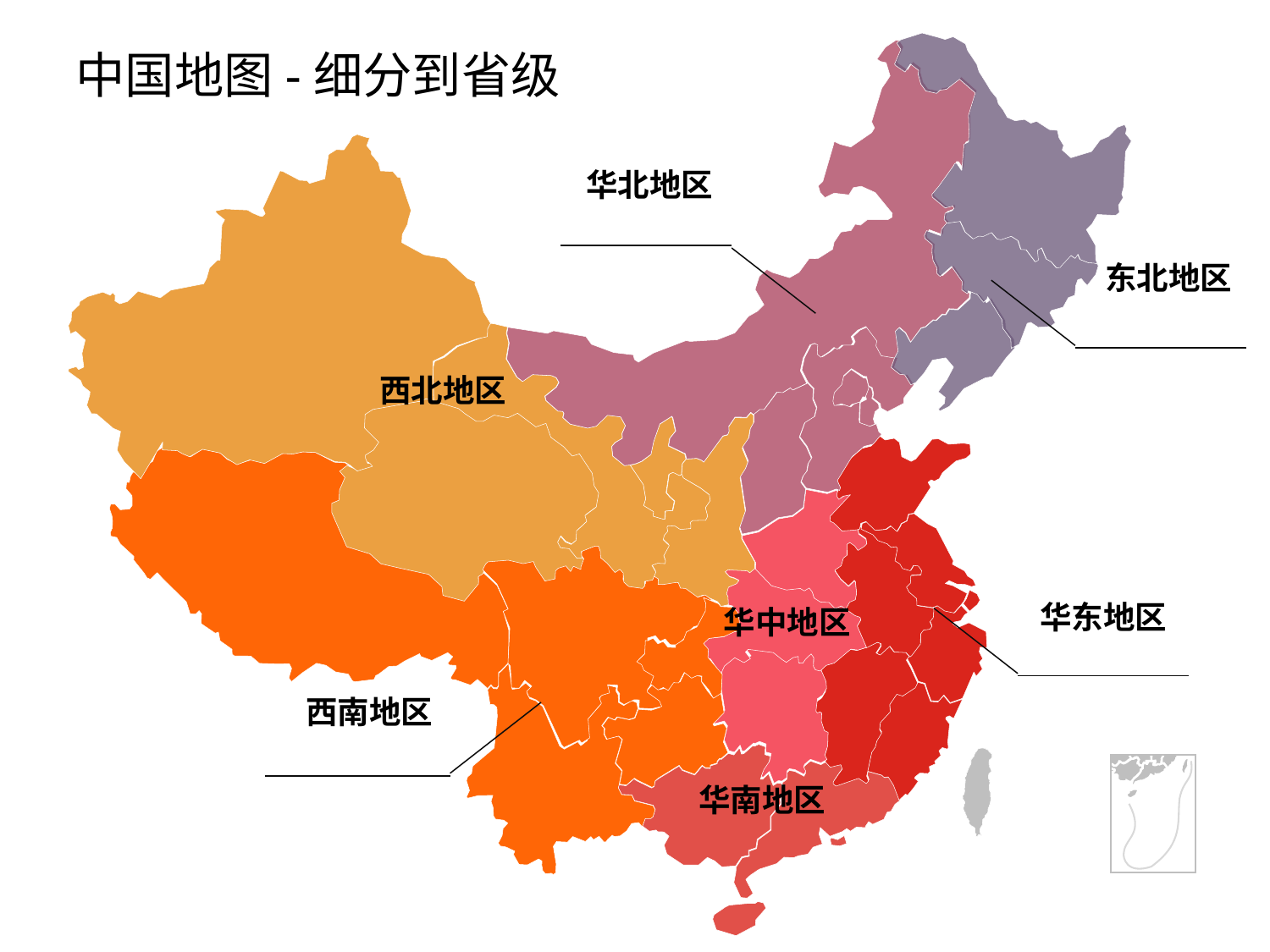

# 中国地图-细分到省级
  华北地区

 东北地区

  西北地区

  华东地区

  华中地区

  西南地区

  华南地区